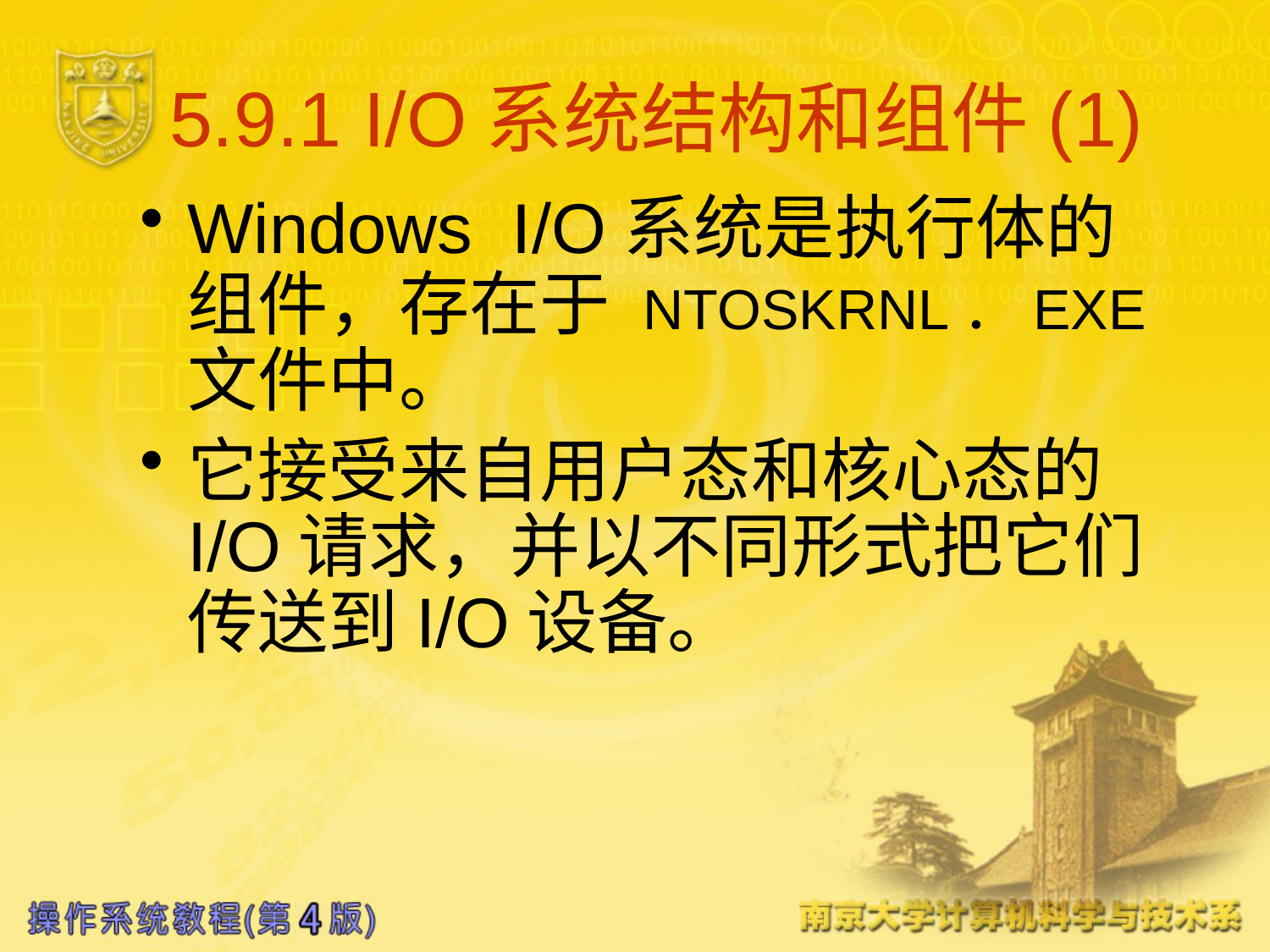

# 5.9.1 I/O系统结构和组件(1)
Windows  I/O系统是执行体的组件，存在于 NTOSKRNL．EXE文件中。
它接受来自用户态和核心态的I/O请求，并以不同形式把它们传送到I/O设备。